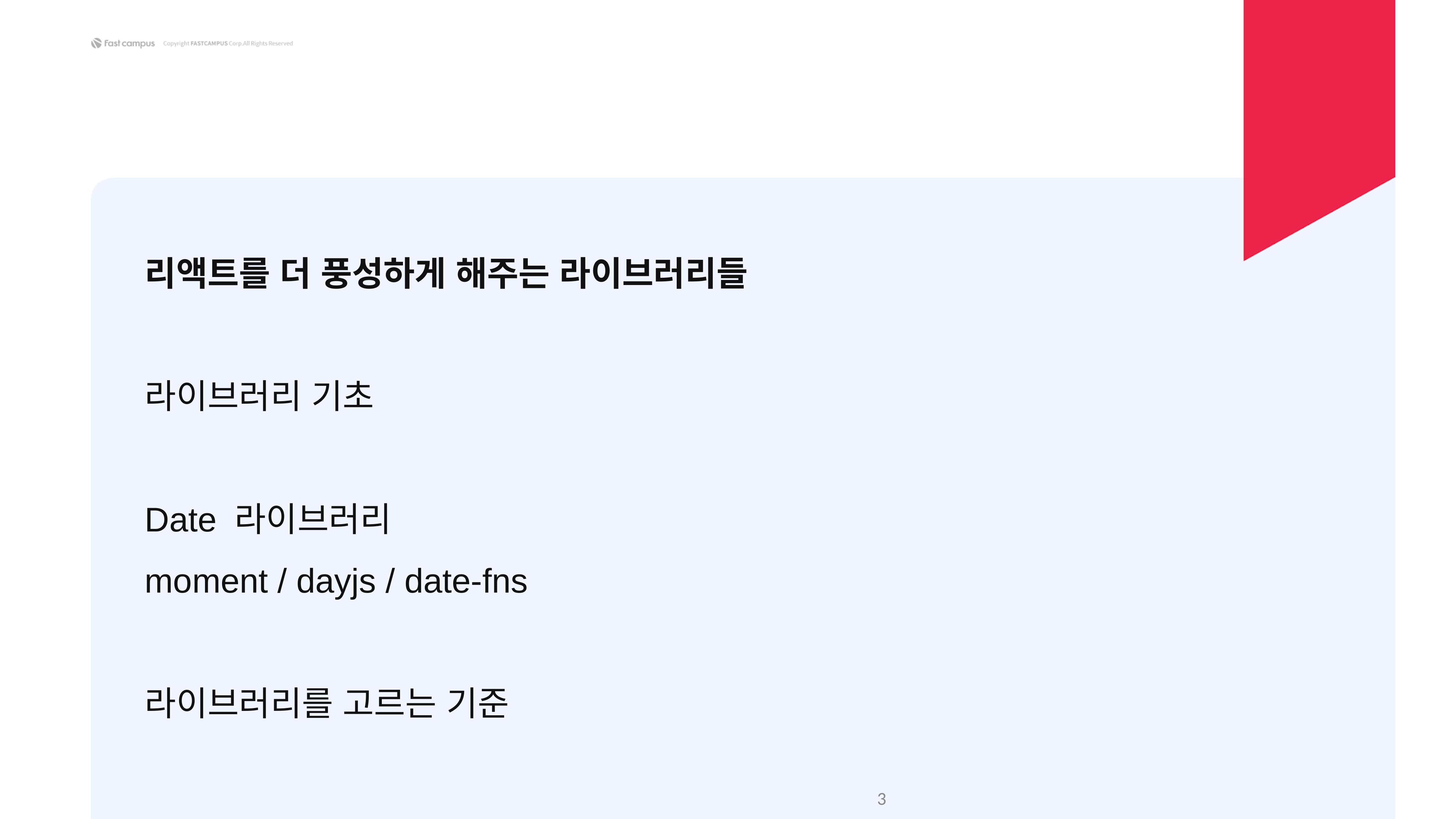

리액트를 더 풍성하게 해주는 라이브러리들

라이브러리 기초

Date 라이브러리
moment / dayjs / date-fns

라이브러리를 고르는 기준

3